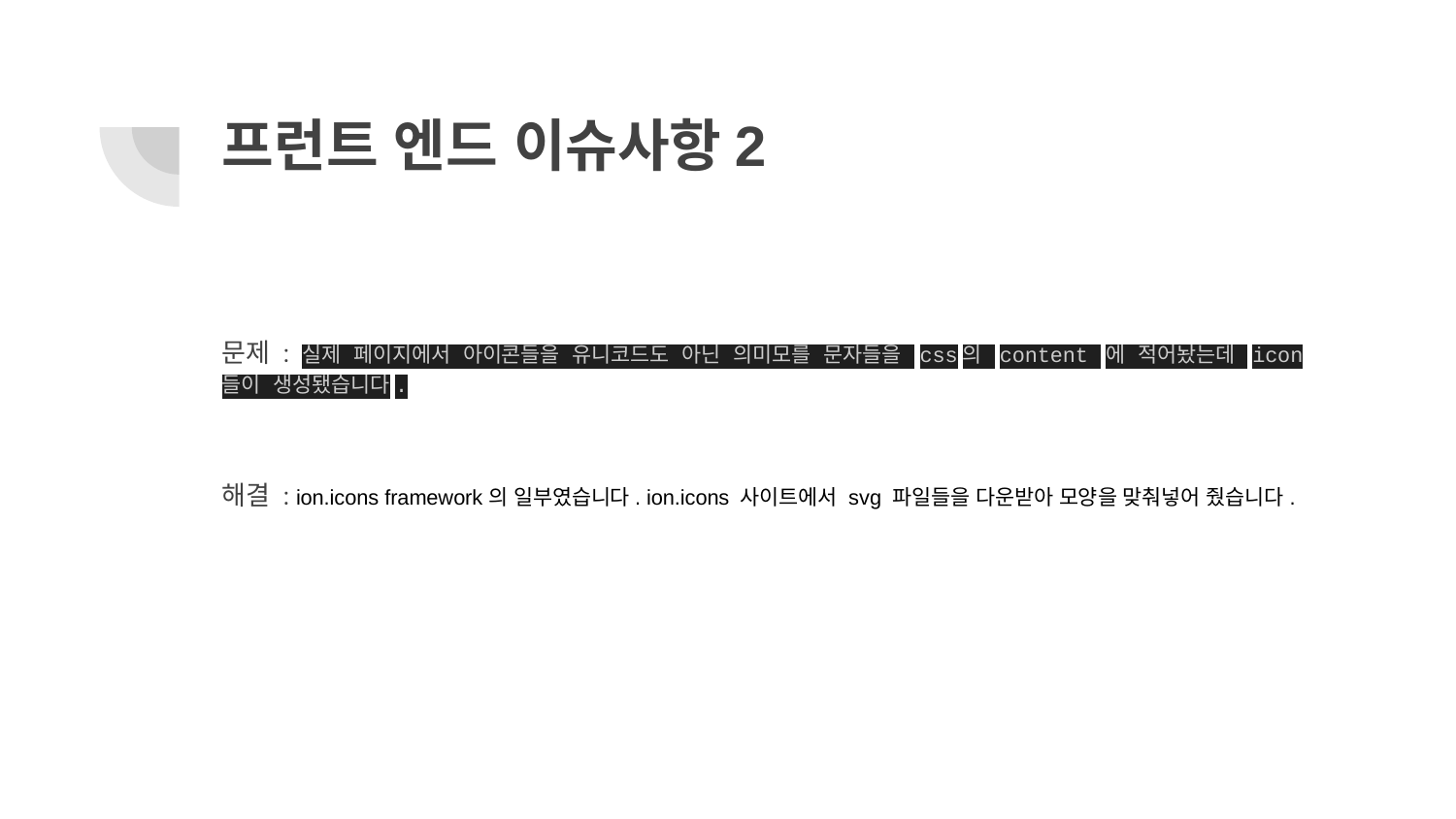

# 프런트 엔드 이슈사항2
문제 : 실제 페이지에서 아이콘들을 유니코드도 아닌 의미모를 문자들을 css의 content 에 적어놨는데 icon들이 생성됐습니다.

해결 : ion.icons framework의 일부였습니다. ion.icons 사이트에서 svg 파일들을 다운받아 모양을 맞춰넣어 줬습니다.